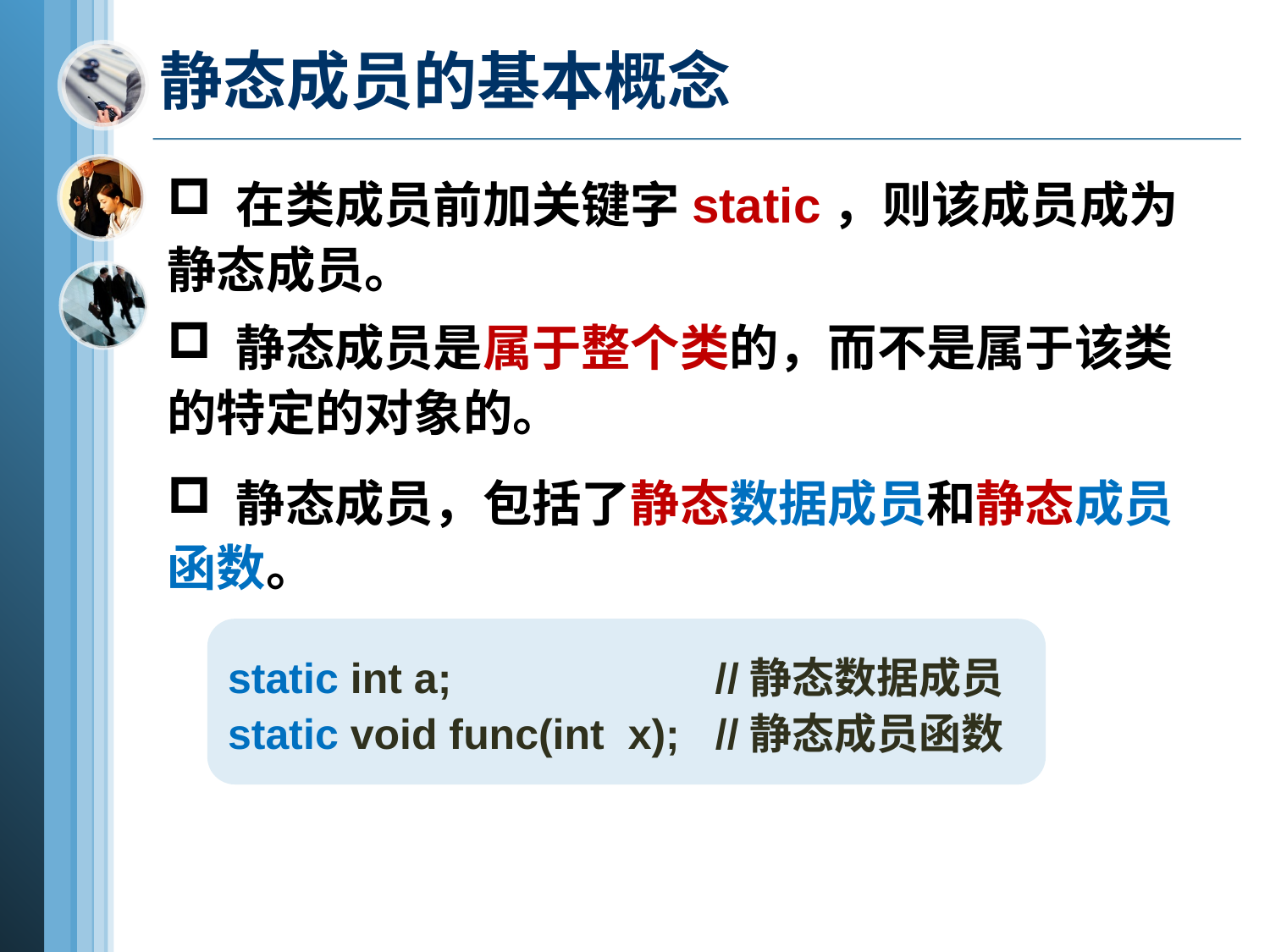

# 静态成员的基本概念
 在类成员前加关键字static，则该成员成为静态成员。
 静态成员是属于整个类的，而不是属于该类的特定的对象的。
 静态成员，包括了静态数据成员和静态成员函数。
static int a;		         //静态数据成员
static void func(int  x);   //静态成员函数